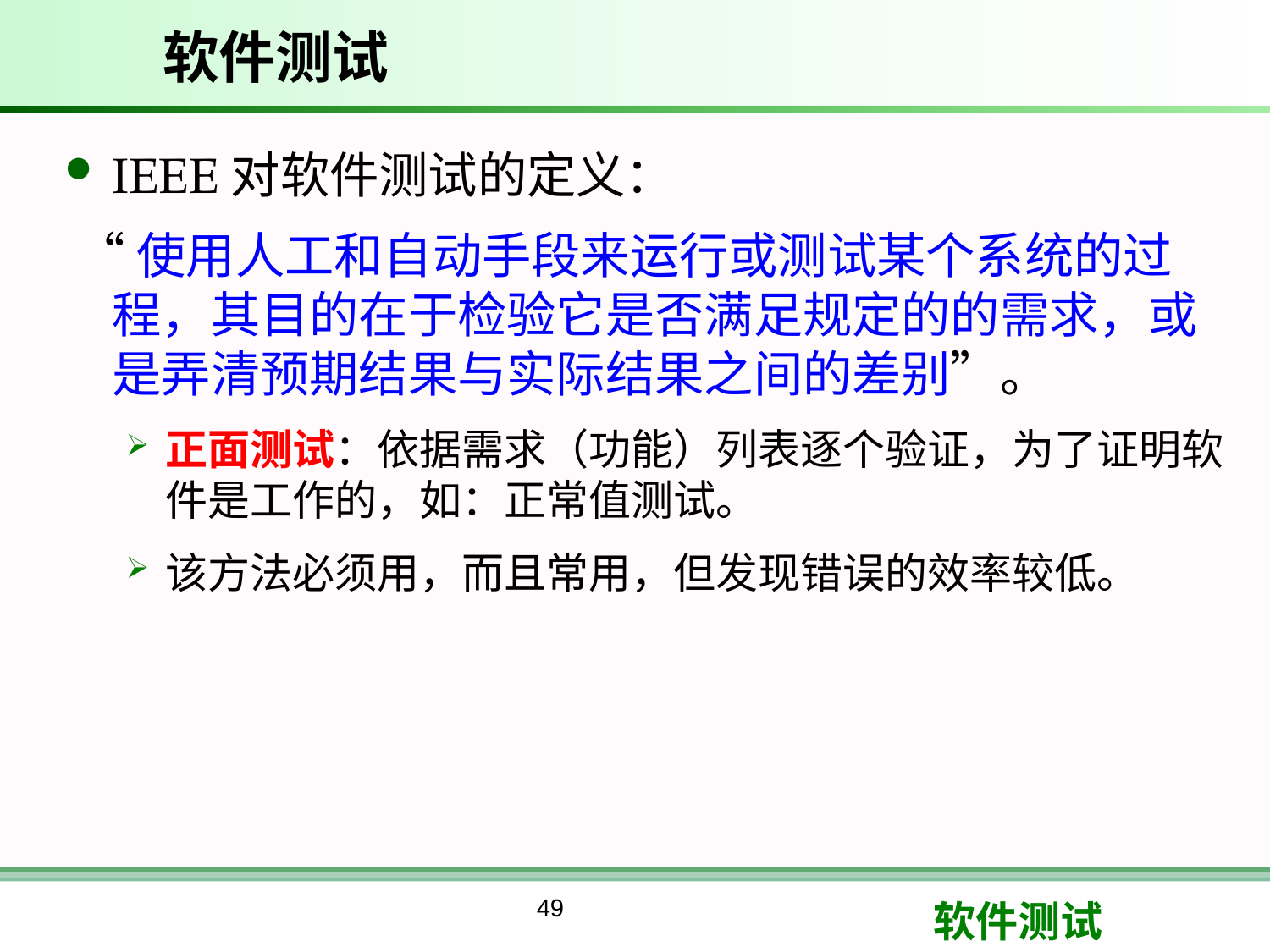

# 软件测试
IEEE对软件测试的定义：
 “使用人工和自动手段来运行或测试某个系统的过程，其目的在于检验它是否满足规定的的需求，或是弄清预期结果与实际结果之间的差别”。
正面测试：依据需求（功能）列表逐个验证，为了证明软件是工作的，如：正常值测试。
该方法必须用，而且常用，但发现错误的效率较低。
49